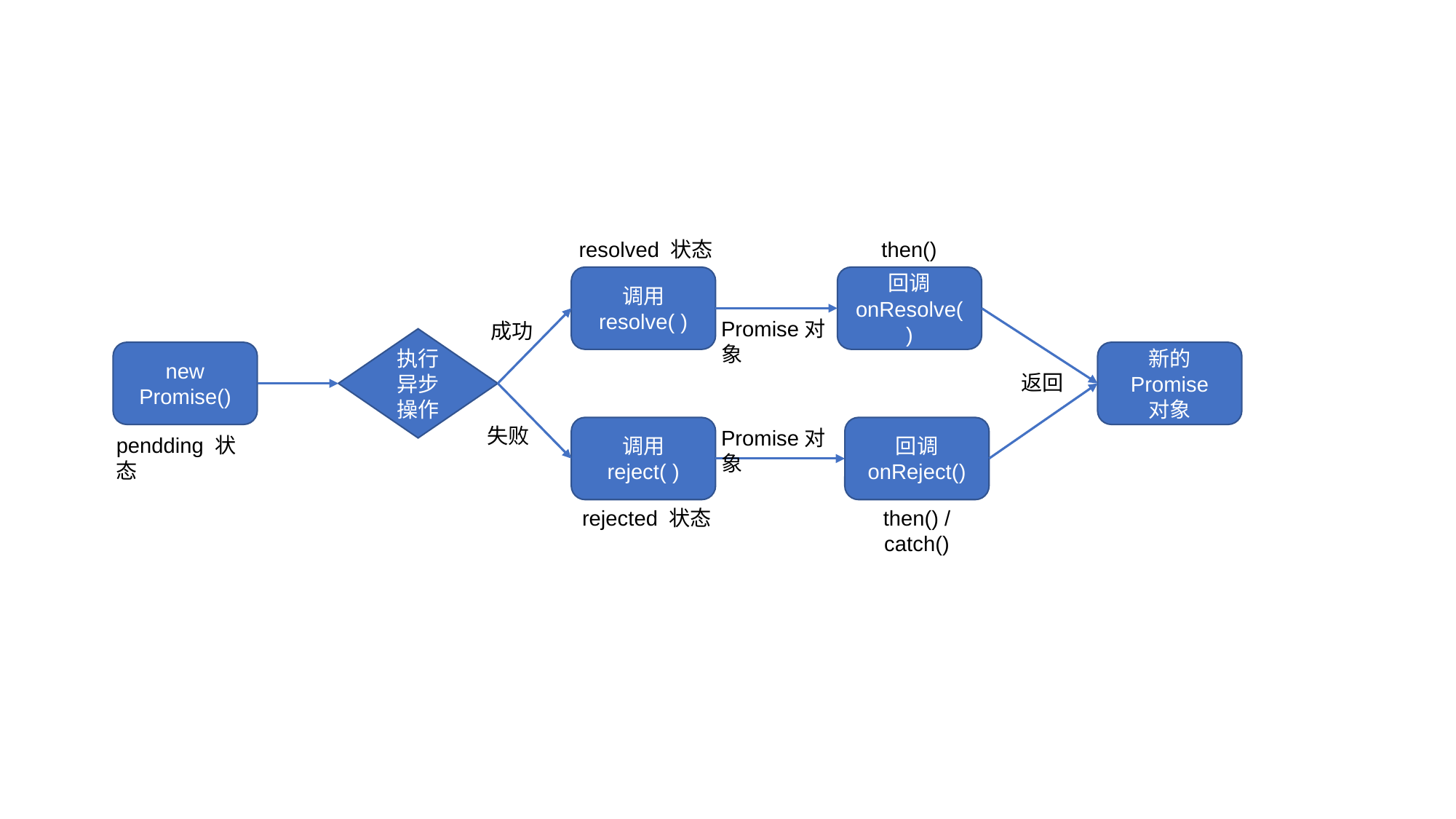

resolved 状态
then()
调用 resolve( )
回调 onResolve()
Promise对象
成功
执行异步操作
new Promise()
新的 Promise
对象
返回
失败
调用
reject( )
回调 onReject()
Promise对象
pendding 状态
rejected 状态
then() / catch()